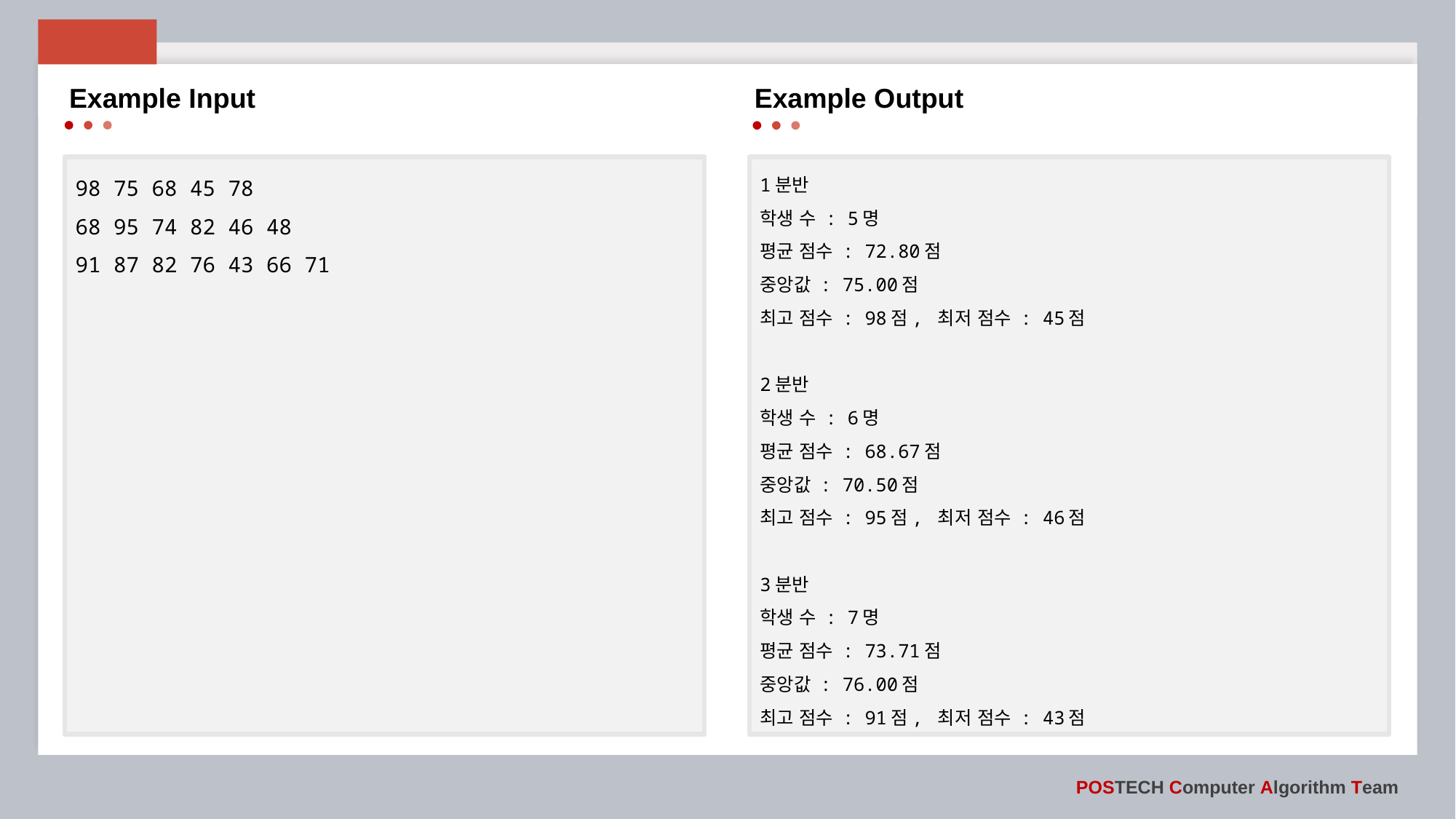

98 75 68 45 78
68 95 74 82 46 48
91 87 82 76 43 66 71
1분반
학생 수 : 5명
평균 점수 : 72.80점
중앙값 : 75.00점
최고 점수 : 98점, 최저 점수 : 45점
2분반
학생 수 : 6명
평균 점수 : 68.67점
중앙값 : 70.50점
최고 점수 : 95점, 최저 점수 : 46점
3분반
학생 수 : 7명
평균 점수 : 73.71점
중앙값 : 76.00점
최고 점수 : 91점, 최저 점수 : 43점